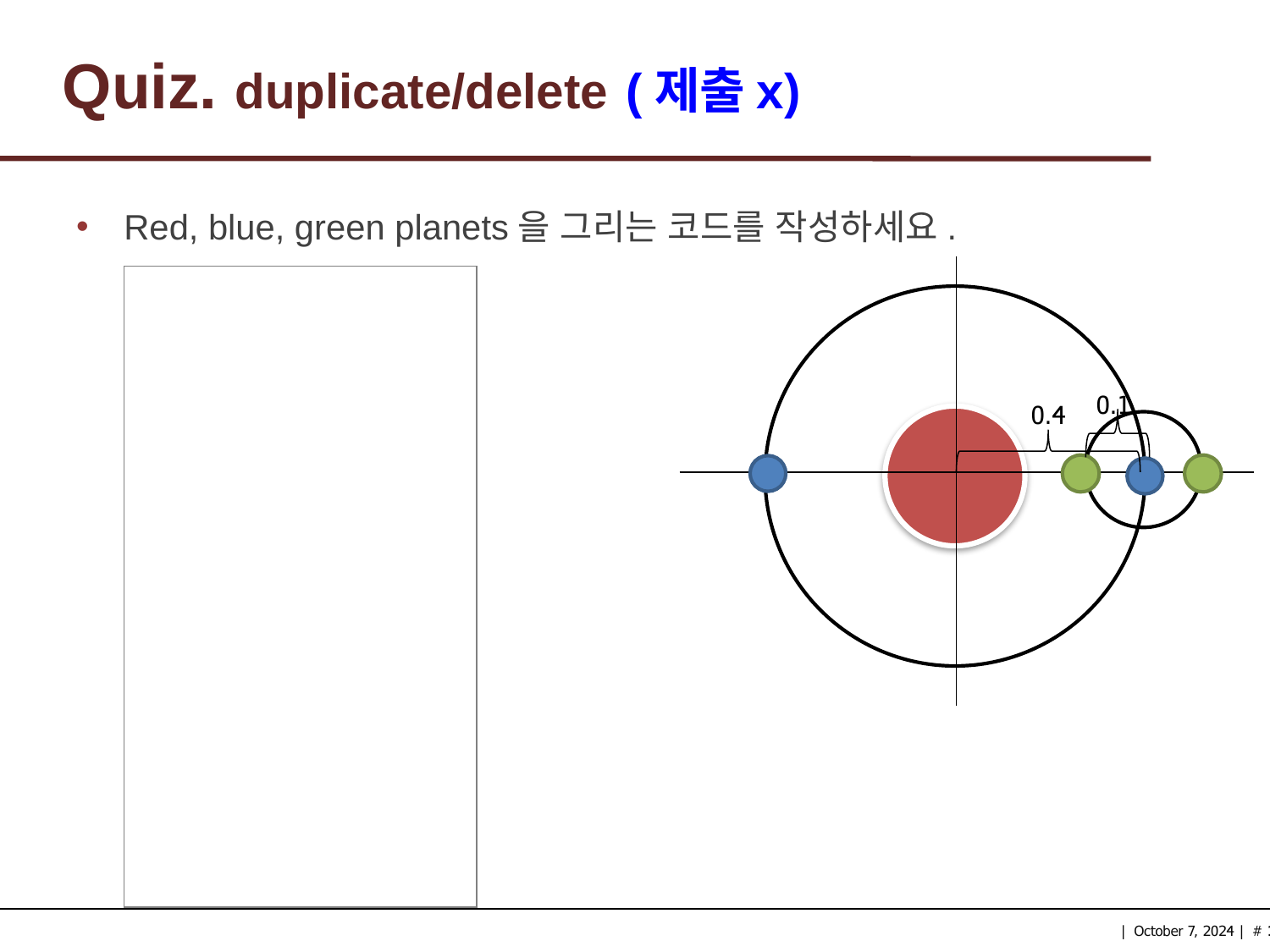

# Quiz. duplicate/delete (제출x)
Red, blue, green planets을 그리는 코드를 작성하세요.

0.1
0.4